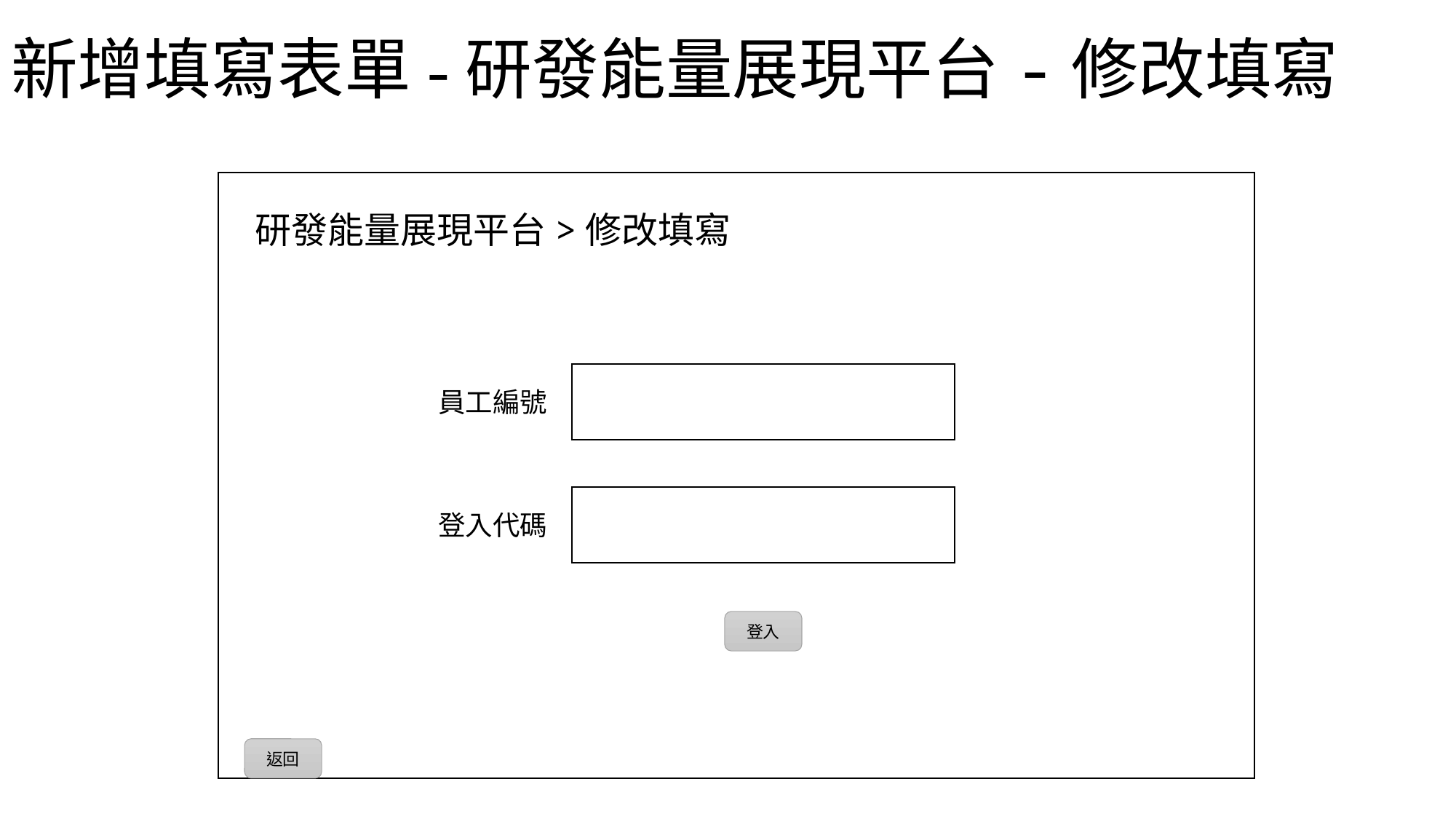

# 新增填寫表單-研發能量展現平台-修改填寫

研發能量展現平台>修改填寫

員工編號

登入代碼
登入
返回